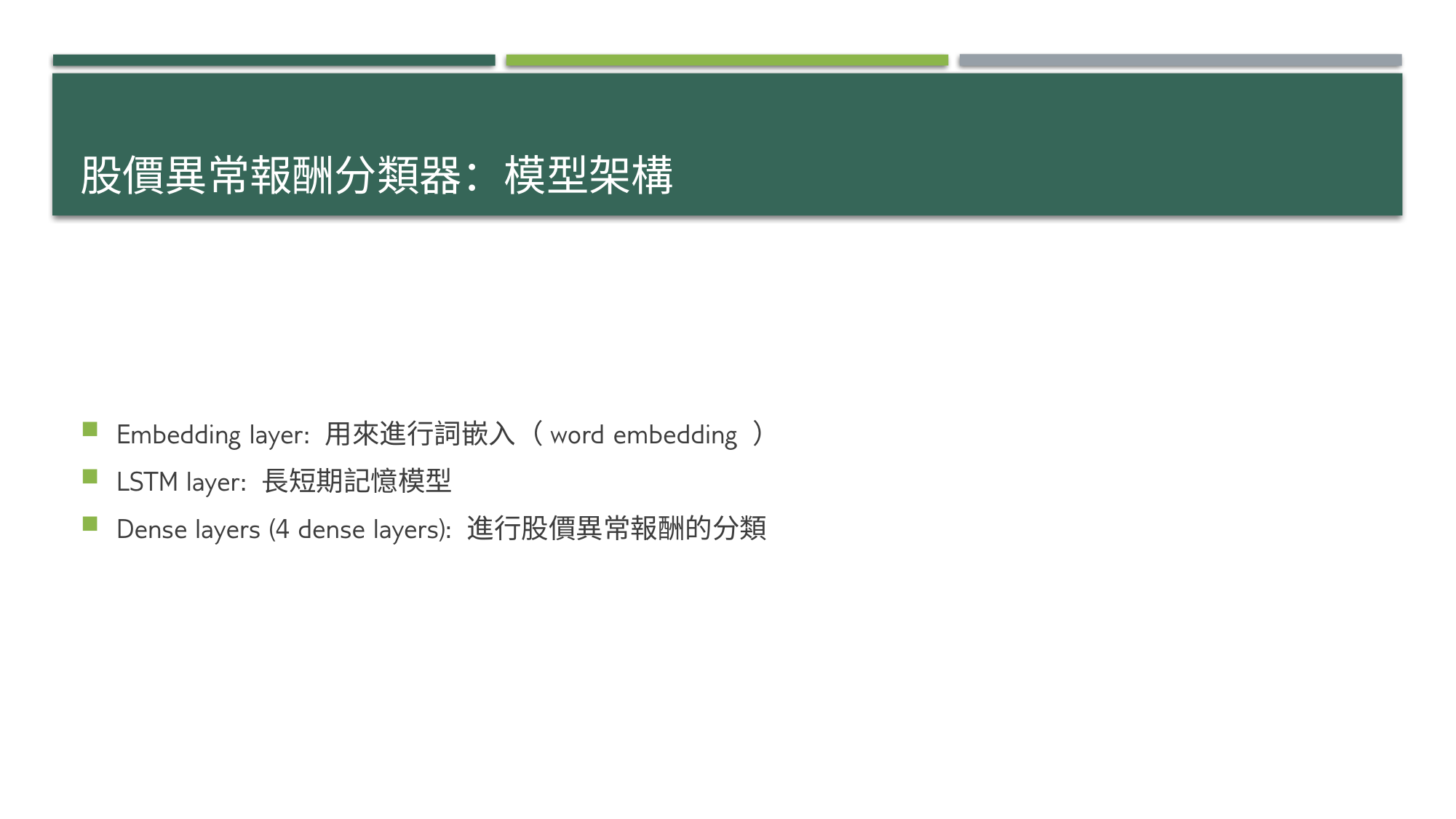

# 股價異常報酬分類器：模型架構
Embedding layer: 用來進行詞嵌入（word embedding ）
LSTM layer: 長短期記憶模型
Dense layers (4 dense layers): 進行股價異常報酬的分類